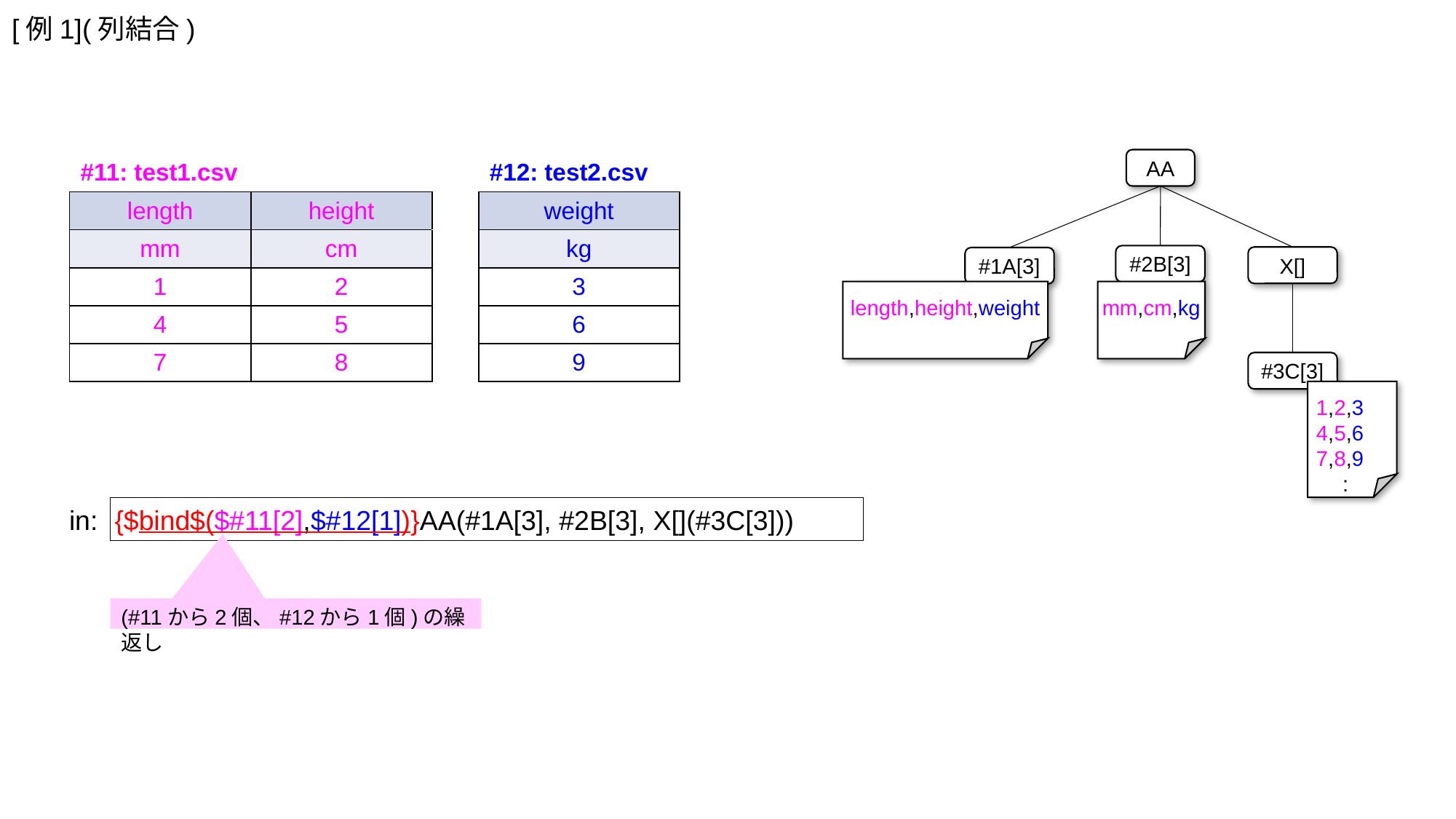

[例1](列結合)
AA
| #11: test1.csv |  |  | #12: test2.csv |
| --- | --- | --- | --- |
| length | height |  | weight |
| mm | cm |  | kg |
| 1 | 2 |  | 3 |
| 4 | 5 |  | 6 |
| 7 | 8 |  | 9 |
#2B[3]
X[]
#1A[3]
length,height,weight

mm,cm,kg

#3C[3]
1,2,3
4,5,6
7,8,9
　:

in:
{$bind$($#11[2],$#12[1])}AA(#1A[3], #2B[3], X[](#3C[3]))
(#11から2個、#12から1個)の繰返し